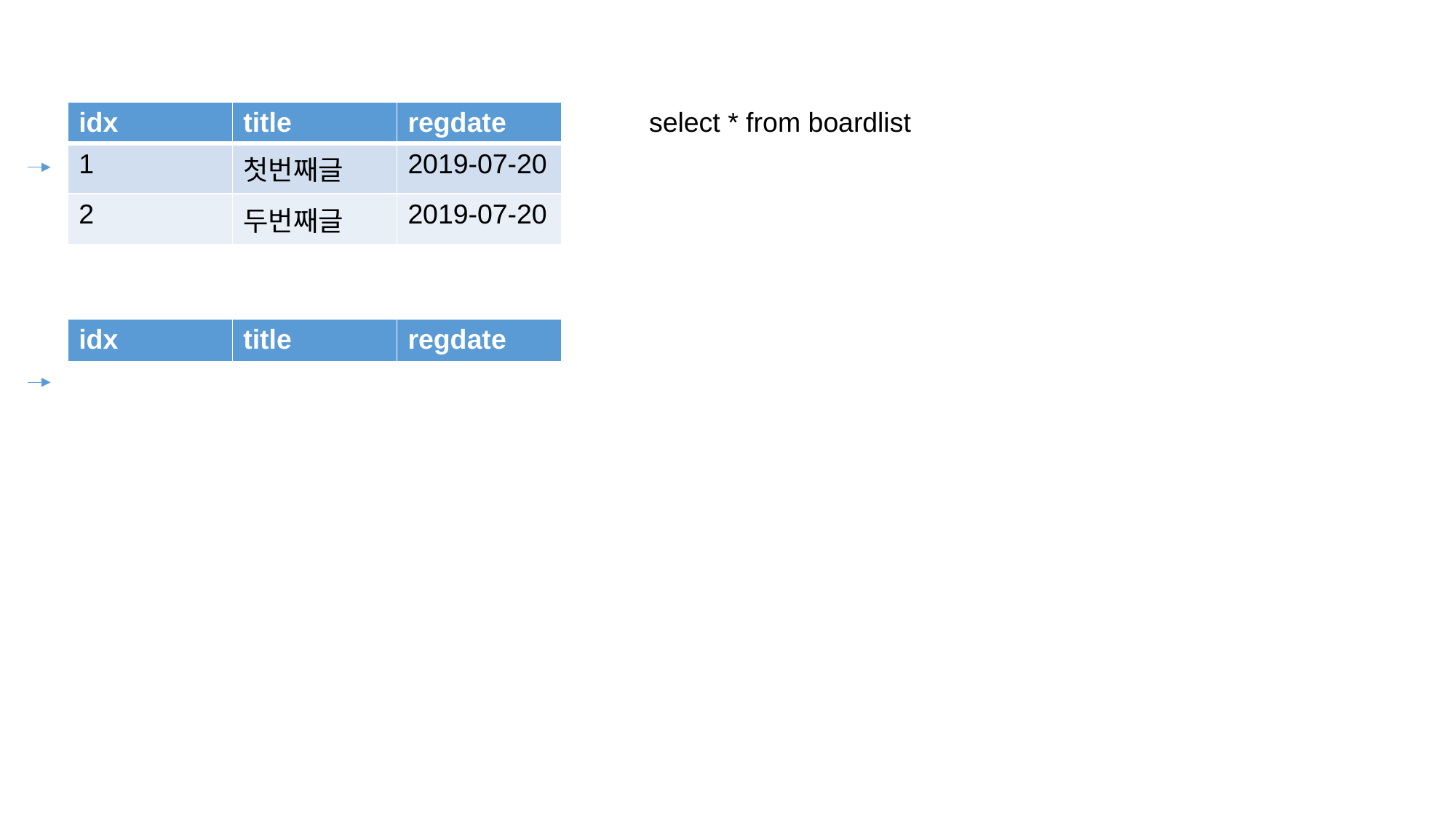

select * from boardlist
| idx | title | regdate |
| --- | --- | --- |
| 1 | 첫번째글 | 2019-07-20 |
| 2 | 두번째글 | 2019-07-20 |
| idx | title | regdate |
| --- | --- | --- |